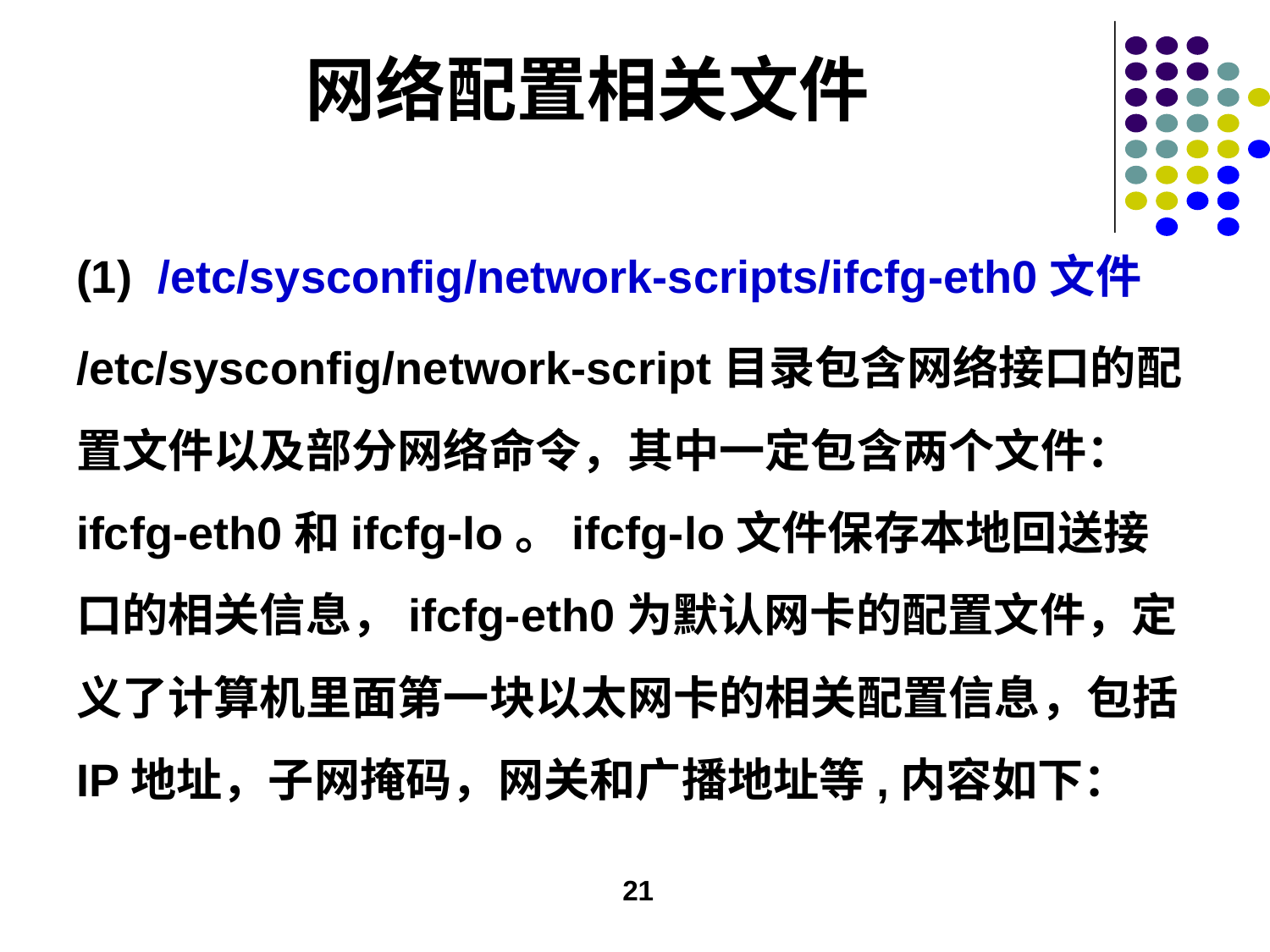

# 网络配置相关文件
(1)  /etc/sysconfig/network-scripts/ifcfg-eth0文件
/etc/sysconfig/network-script目录包含网络接口的配置文件以及部分网络命令，其中一定包含两个文件：ifcfg-eth0和ifcfg-lo。ifcfg-lo文件保存本地回送接口的相关信息，ifcfg-eth0为默认网卡的配置文件，定义了计算机里面第一块以太网卡的相关配置信息，包括IP地址，子网掩码，网关和广播地址等,内容如下：
21